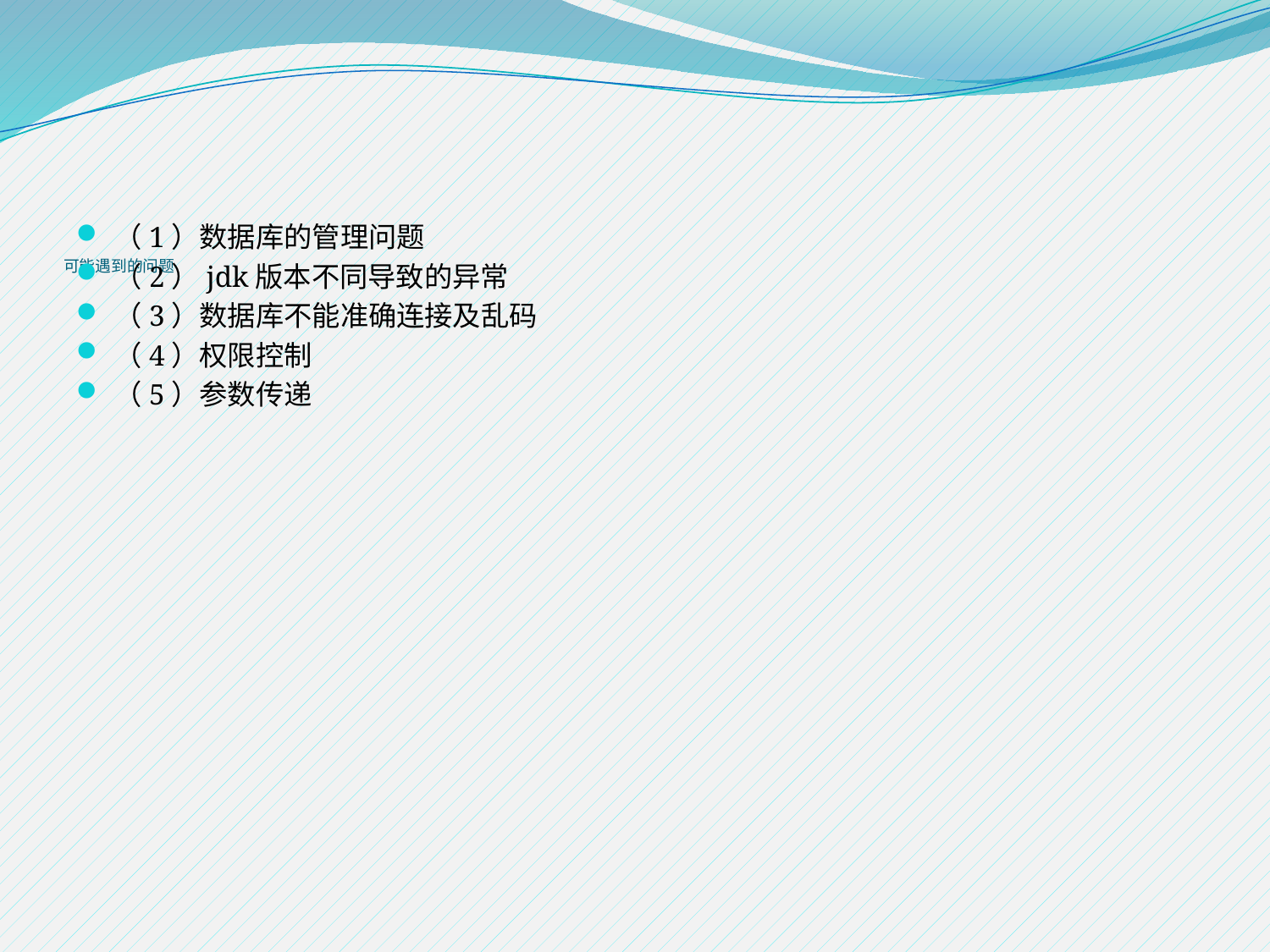

# 可能遇到的问题
（1）数据库的管理问题
（2）jdk版本不同导致的异常
（3）数据库不能准确连接及乱码
（4）权限控制
（5）参数传递